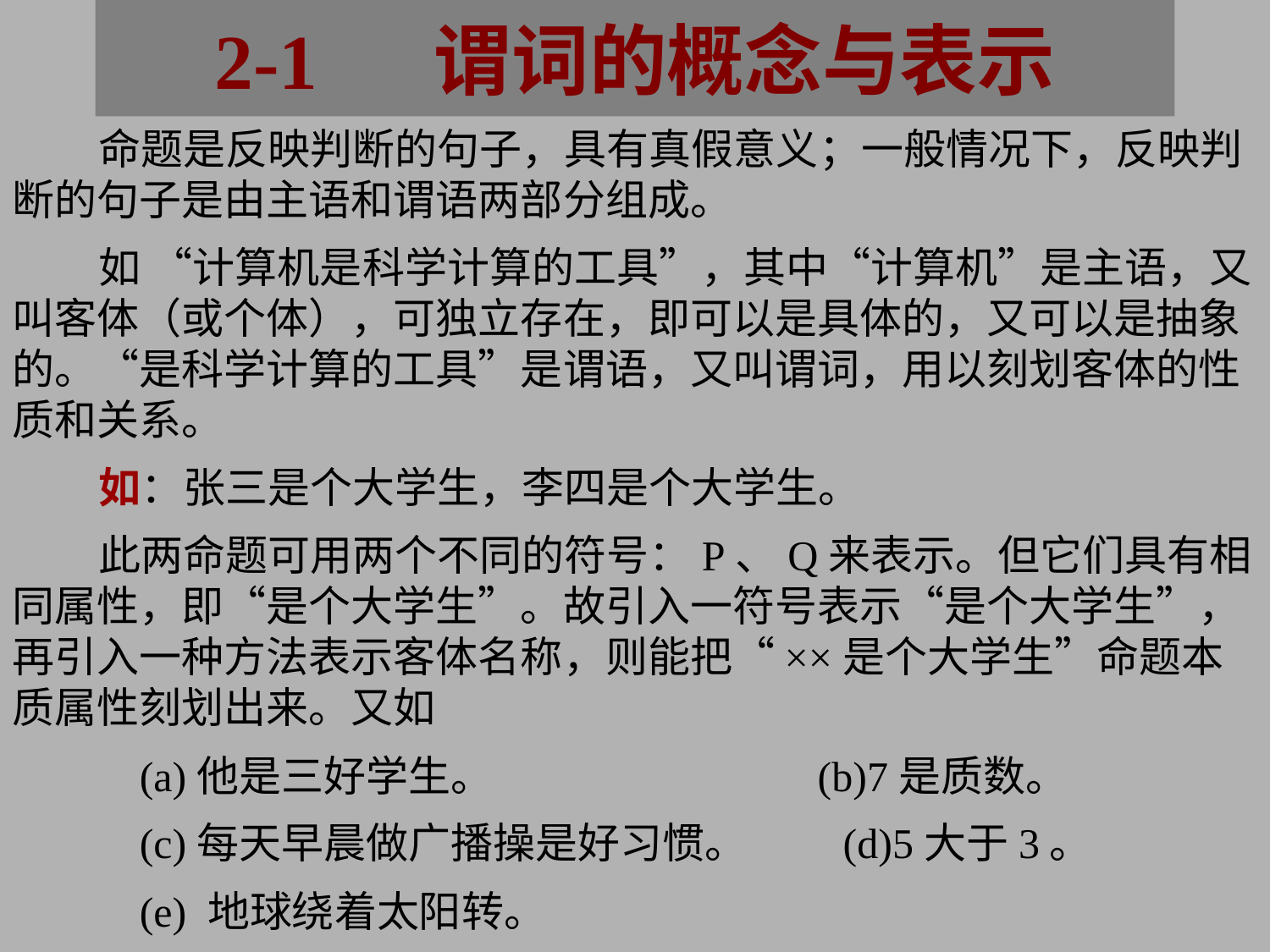

2-1     谓词的概念与表示
        命题是反映判断的句子，具有真假意义；一般情况下，反映判断的句子是由主语和谓语两部分组成。
        如 “计算机是科学计算的工具”，其中“计算机”是主语，又叫客体（或个体），可独立存在，即可以是具体的，又可以是抽象的。“是科学计算的工具”是谓语，又叫谓词，用以刻划客体的性质和关系。
        如：张三是个大学生，李四是个大学生。
        此两命题可用两个不同的符号：P、Q来表示。但它们具有相同属性，即“是个大学生”。故引入一符号表示“是个大学生”，再引入一种方法表示客体名称，则能把“××是个大学生”命题本质属性刻划出来。又如
	(a)他是三好学生。                                 (b)7是质数。
	(c)每天早晨做广播操是好习惯。         (d)5大于3。
            (e) 地球绕着太阳转。